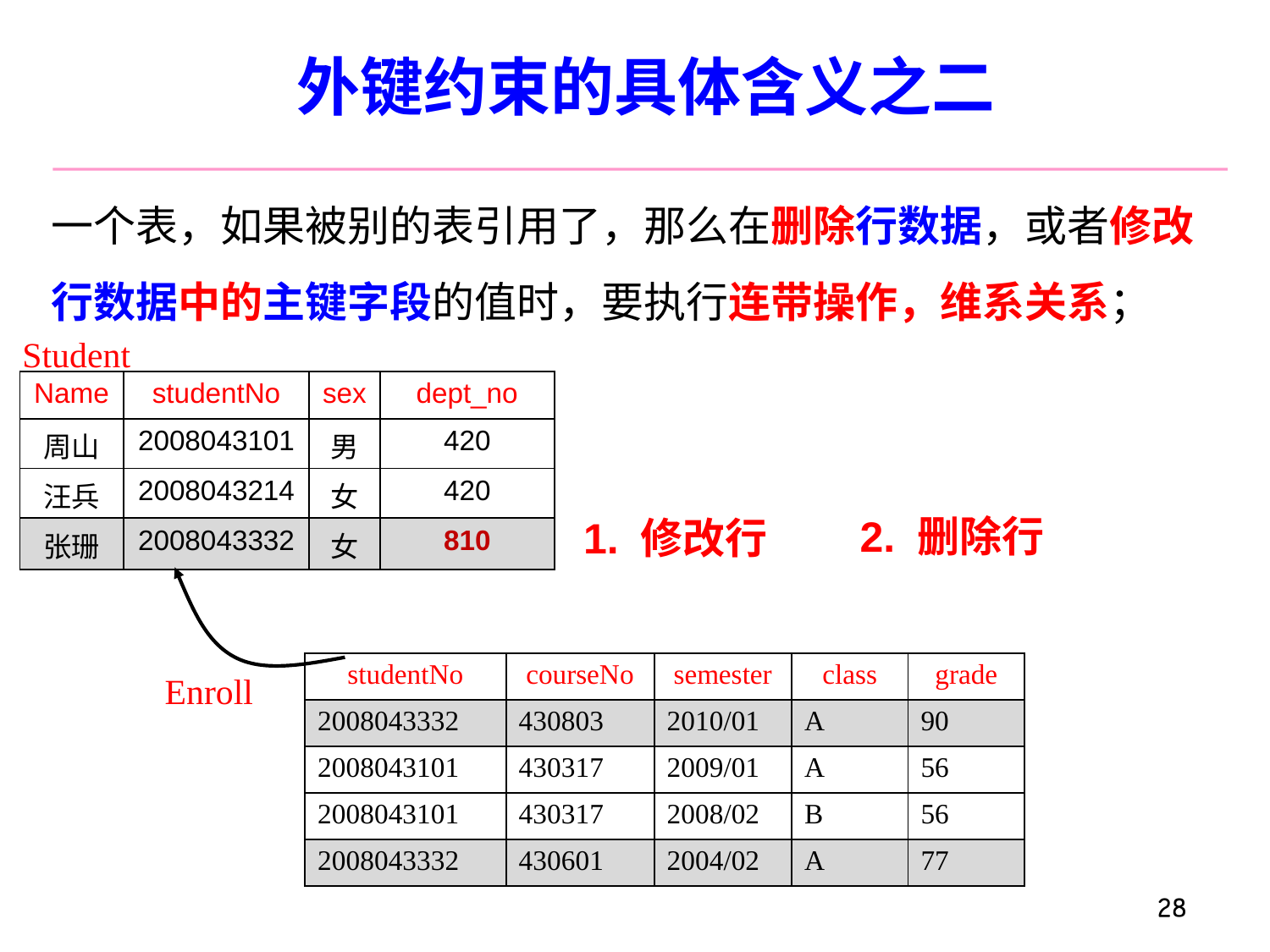

外键约束的具体含义之二
一个表，如果被别的表引用了，那么在删除行数据，或者修改行数据中的主键字段的值时，要执行连带操作，维系关系；
Student
| Name | studentNo | sex | dept\_no |
| --- | --- | --- | --- |
| 周山 | 2008043101 | 男 | 420 |
| 汪兵 | 2008043214 | 女 | 420 |
| 张珊 | 2008043332 | 女 | 810 |
2. 删除行
1. 修改行

| studentNo | courseNo | semester | class | grade |
| --- | --- | --- | --- | --- |
| 2008043332 | 430803 | 2010/01 | A | 90 |
| 2008043101 | 430317 | 2009/01 | A | 56 |
| 2008043101 | 430317 | 2008/02 | B | 56 |
Enroll
| 2008043332 | 430601 | 2004/02 | A | 77 |
| --- | --- | --- | --- | --- |
28